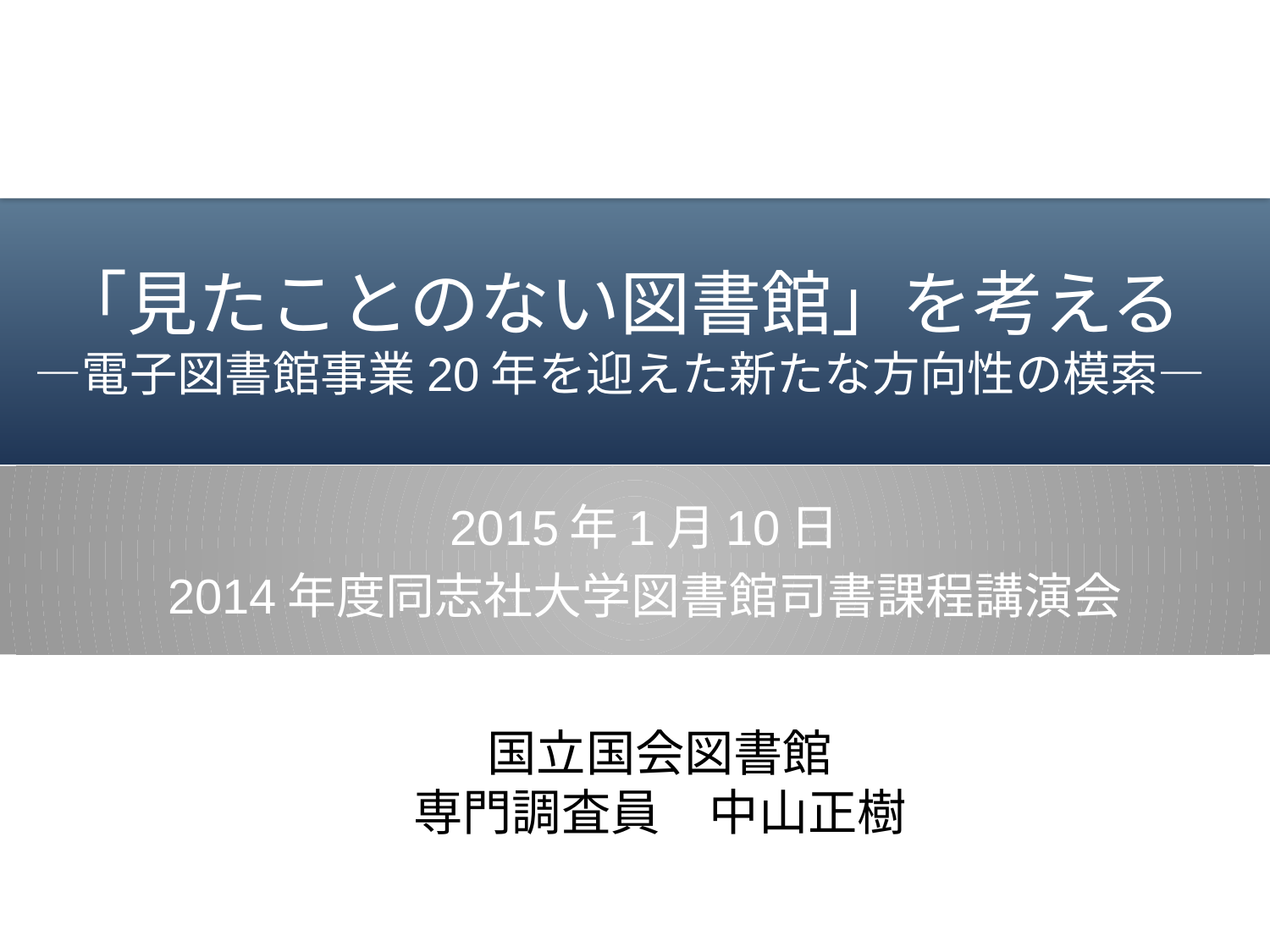

# 「見たことのない図書館」を考える ―電子図書館事業20年を迎えた新たな方向性の模索―
2015年1月10日
2014年度同志社大学図書館司書課程講演会
国立国会図書館
専門調査員　中山正樹